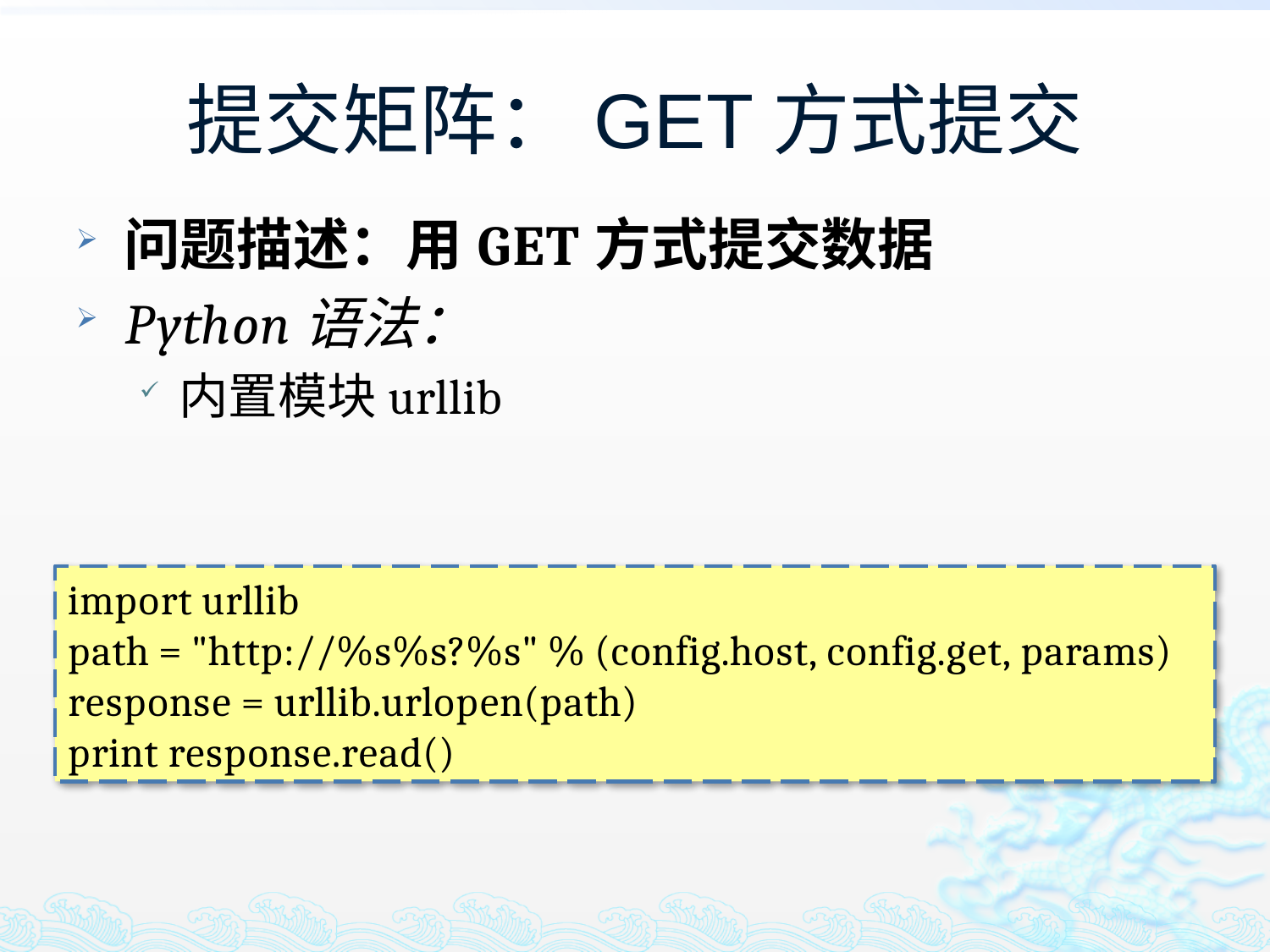

# 提交矩阵：GET方式提交
问题描述：用GET方式提交数据
Python语法：
内置模块urllib
import urllib
path = "http://%s%s?%s" % (config.host, config.get, params)
response = urllib.urlopen(path)
print response.read()